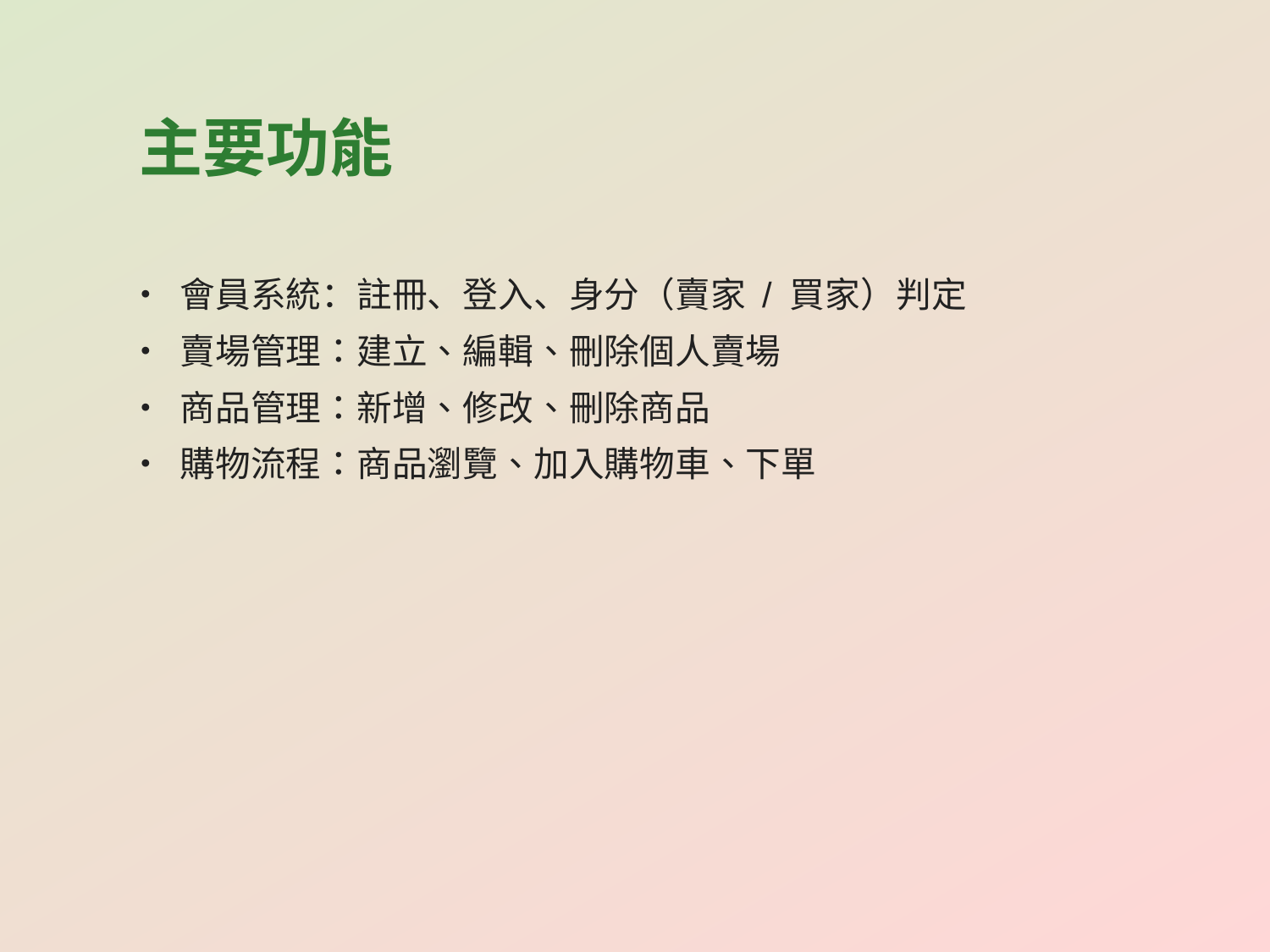

主要功能

• 會員系統：註冊、登入、身分（賣家 / 買家）判定
• 賣場管理：建立、編輯、刪除個人賣場
• 商品管理：新增、修改、刪除商品
• 購物流程：商品瀏覽、加入購物車、下單